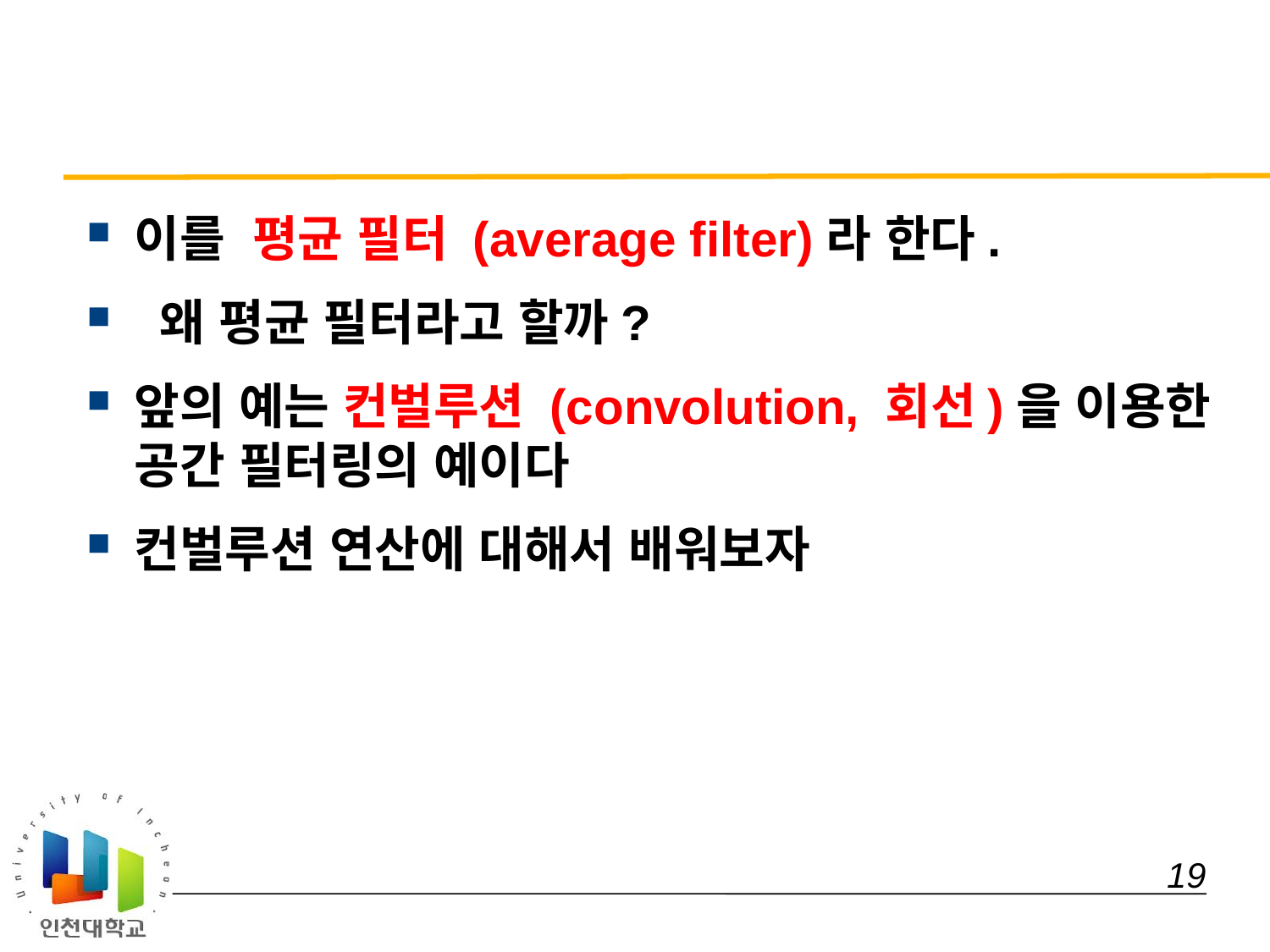

#
이를  평균 필터 (average filter)라 한다.
 왜 평균 필터라고 할까?
앞의 예는 컨벌루션 (convolution, 회선)을 이용한 공간 필터링의 예이다
컨벌루션 연산에 대해서 배워보자

 19